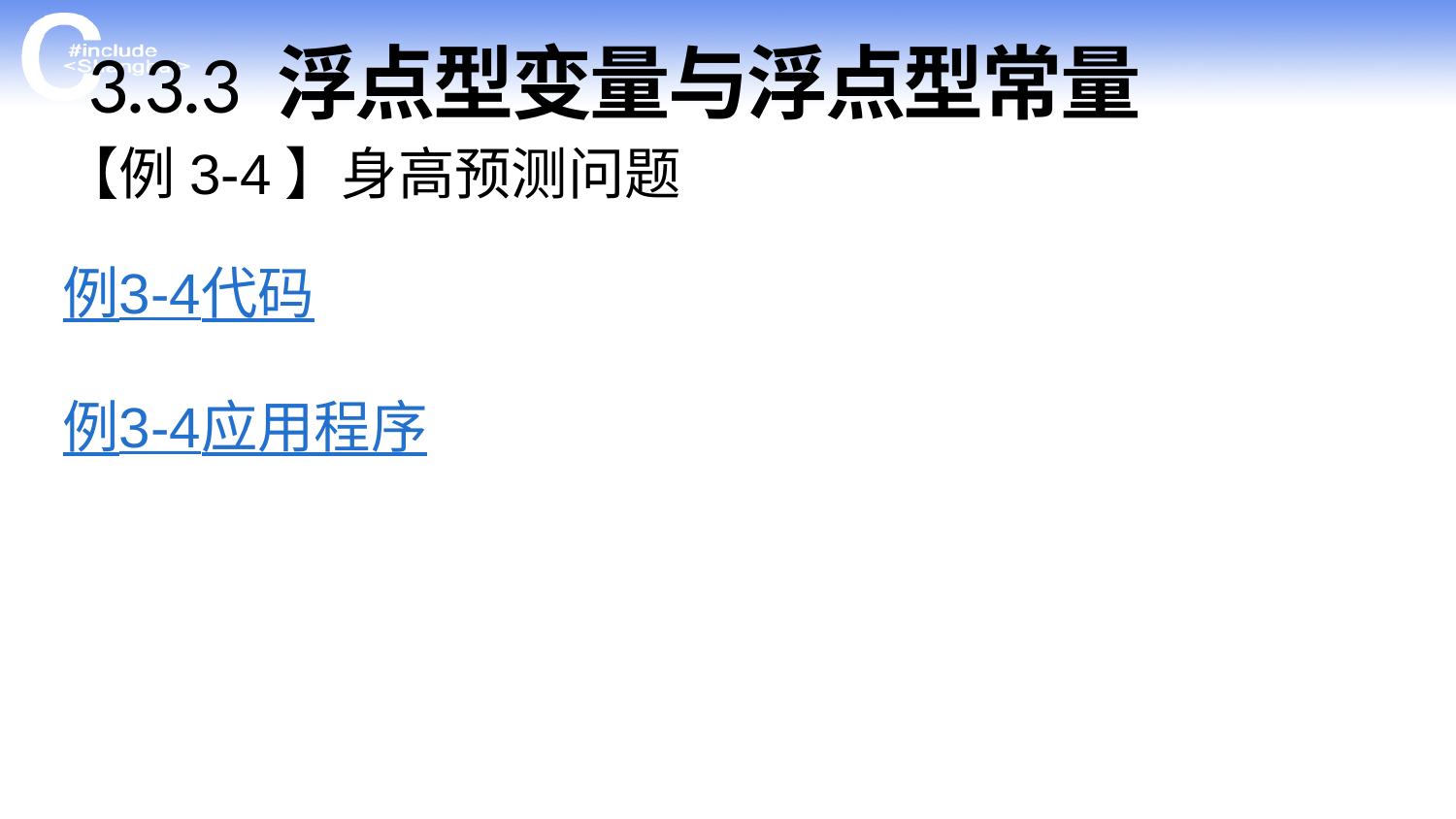

# 3.3.3 浮点型变量与浮点型常量
【例3-4】身高预测问题
例3-4代码
例3-4应用程序

整型变量。